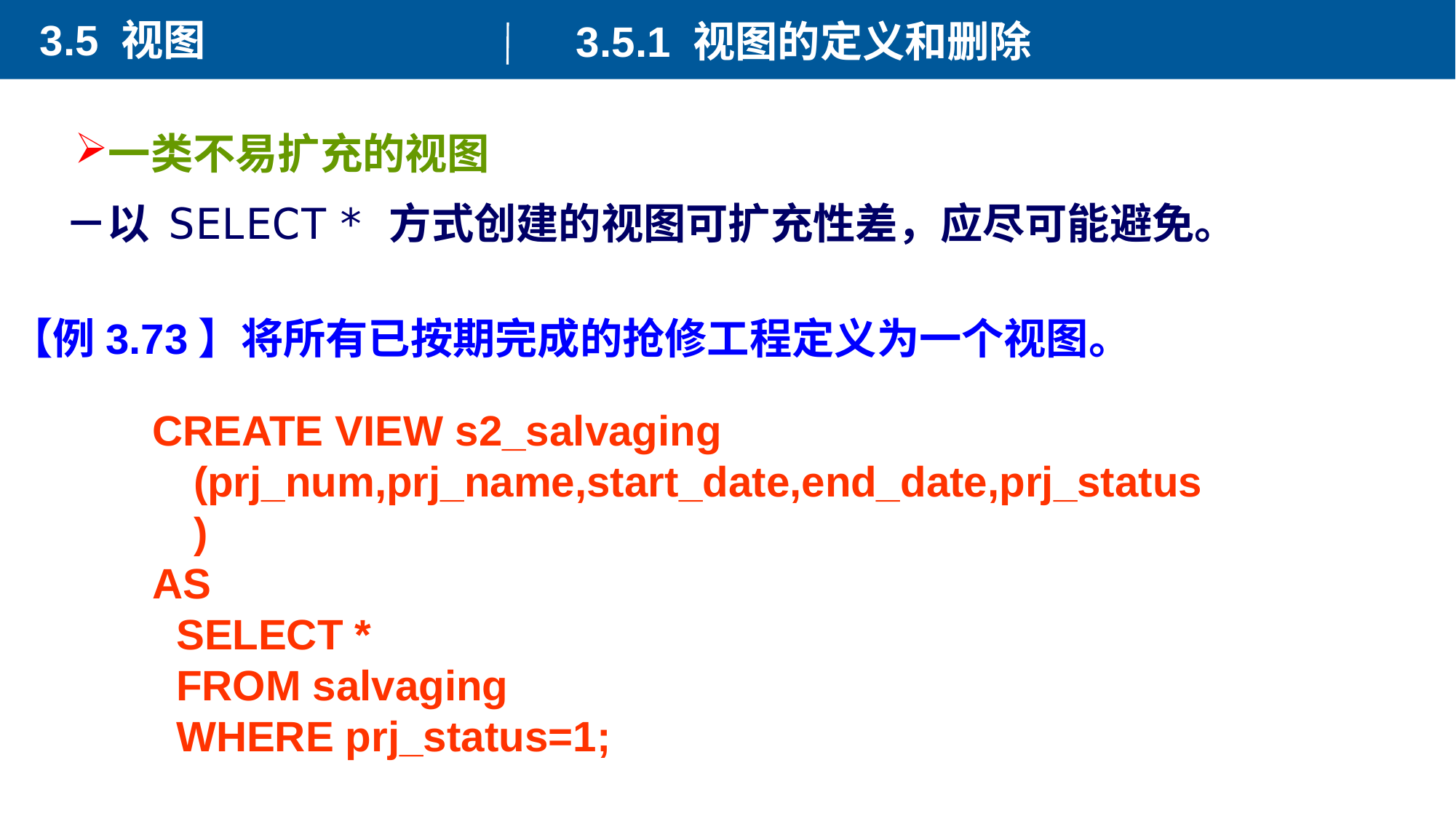

3.5 视图
3.5.1 视图的定义和删除
一类不易扩充的视图
－以 SELECT * 方式创建的视图可扩充性差，应尽可能避免。
【例3.73】将所有已按期完成的抢修工程定义为一个视图。
CREATE VIEW s2_salvaging (prj_num,prj_name,start_date,end_date,prj_status)
AS
  SELECT *
  FROM salvaging
  WHERE prj_status=1;